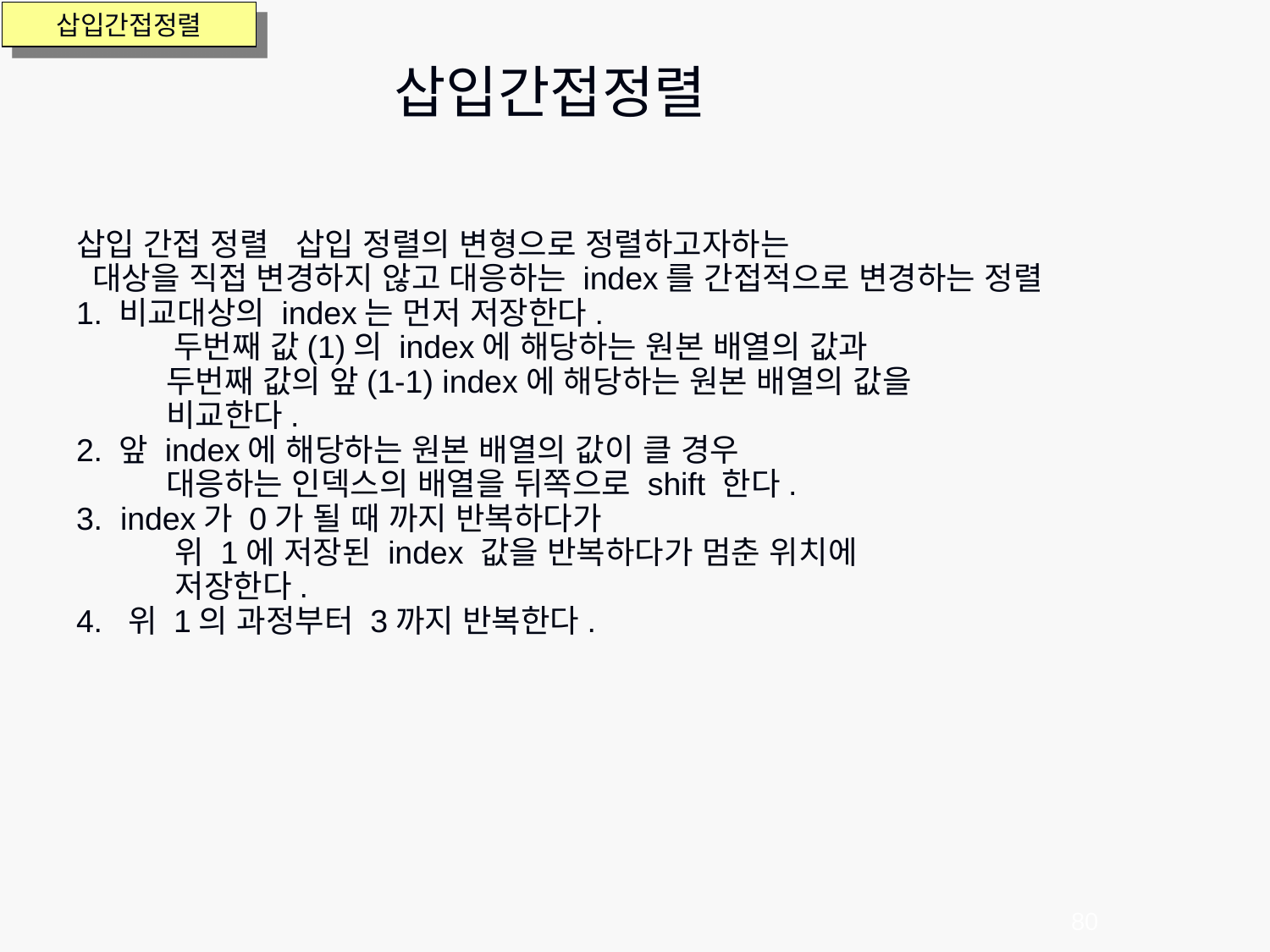

삽입간접정렬
삽입 간접 정렬   삽입 정렬의 변형으로 정렬하고자하는
 대상을 직접 변경하지 않고 대응하는 index를 간접적으로 변경하는 정렬
1. 비교대상의 index는 먼저 저장한다.
   두번째 값(1)의 index에 해당하는 원본 배열의 값과
   두번째 값의 앞(1-1) index에 해당하는 원본 배열의 값을
   비교한다.
2. 앞 index에 해당하는 원본 배열의 값이 클 경우
   대응하는 인덱스의 배열을 뒤쪽으로 shift 한다.
3.  index가 0가 될 때 까지 반복하다가
    위 1에 저장된 index 값을 반복하다가 멈춘 위치에
    저장한다.
4.  위 1의 과정부터 3까지 반복한다.
삽입간접정렬
80